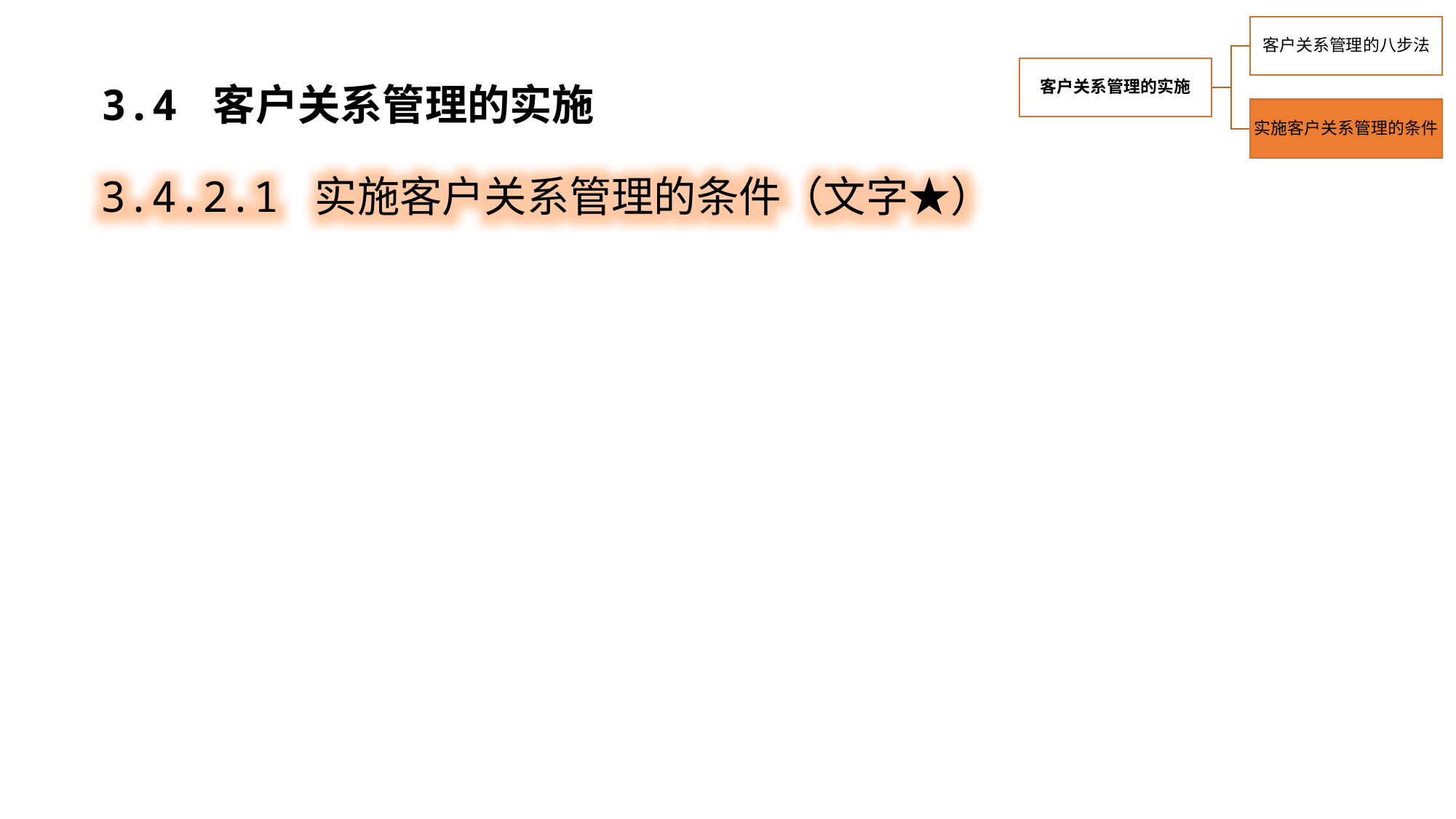

客户关系管理的实施
客户关系管理的八步法
实施客户关系管理的条件
3.4 客户关系管理的实施
3.4.2.1 实施客户关系管理的条件（文字★）